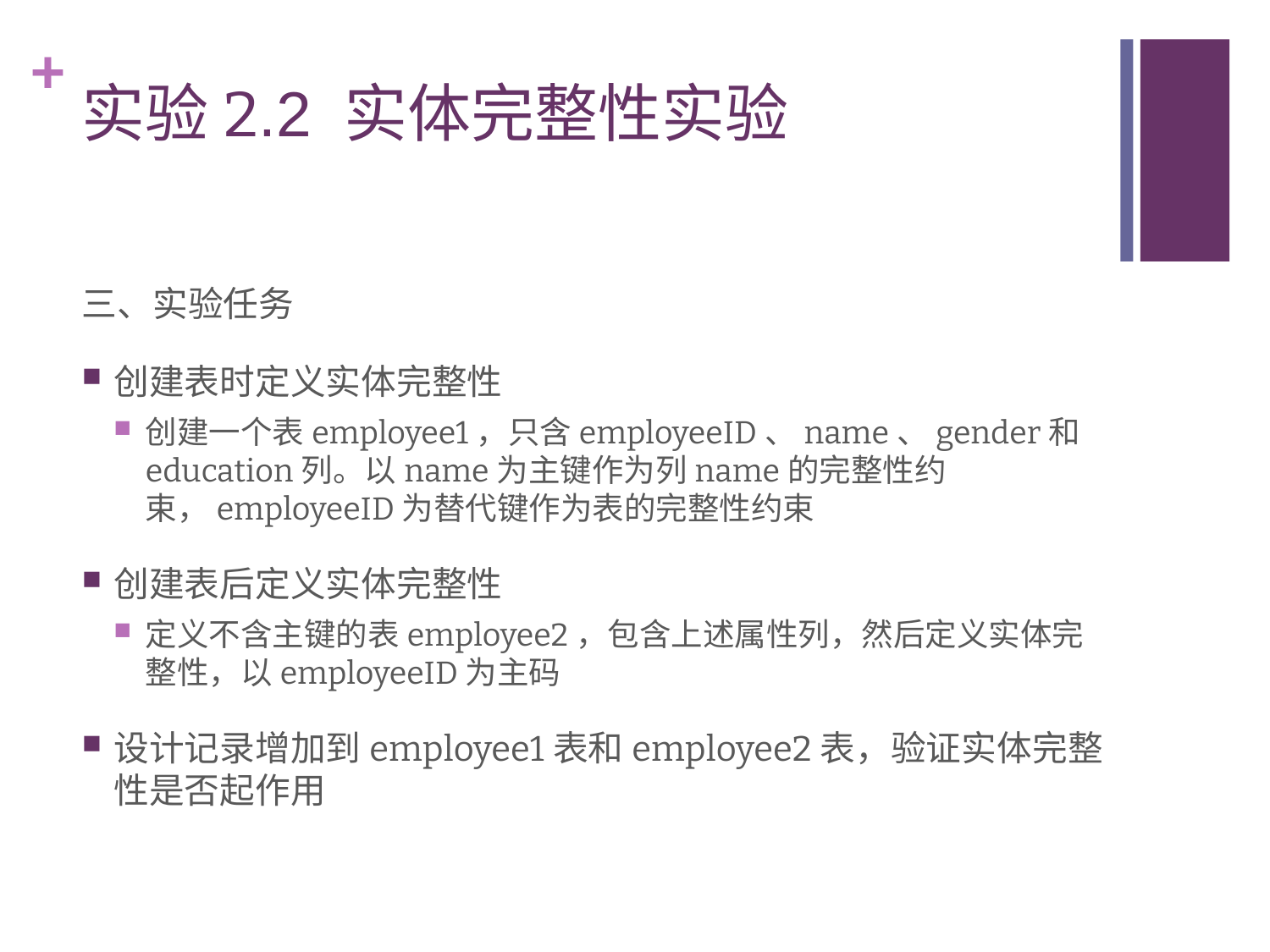

# 实验2.2 实体完整性实验
三、实验任务
创建表时定义实体完整性
创建一个表employee1，只含employeeID、name、gender和education列。以name为主键作为列name的完整性约束，employeeID为替代键作为表的完整性约束
创建表后定义实体完整性
定义不含主键的表employee2，包含上述属性列，然后定义实体完整性，以employeeID为主码
设计记录增加到employee1表和employee2表，验证实体完整性是否起作用